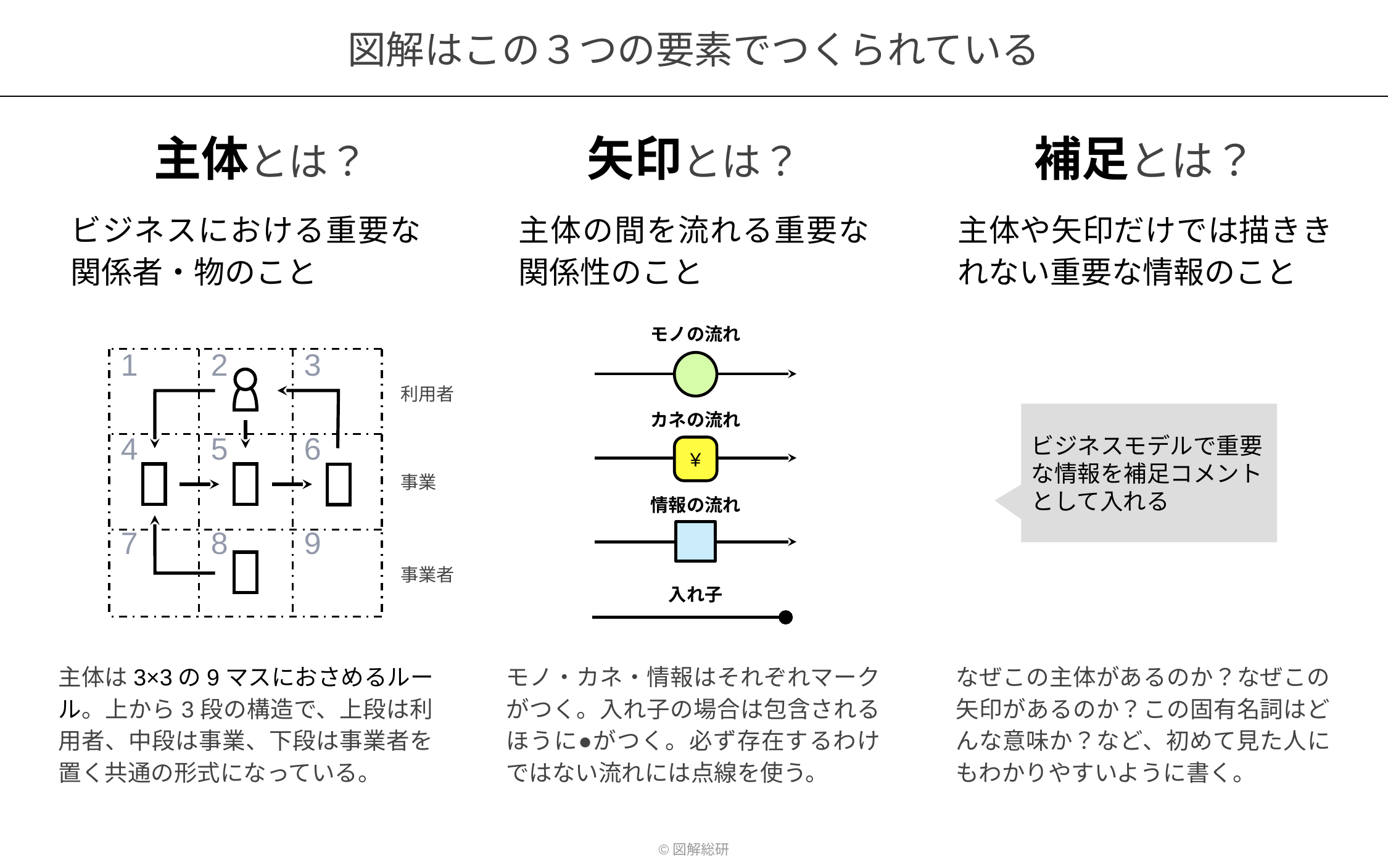

図解はこの３つの要素でつくられている
主体とは？
矢印とは？
補足とは？
ビジネスにおける重要な関係者・物のこと
主体の間を流れる重要な関係性のこと
主体や矢印だけでは描ききれない重要な情報のこと
モノの流れ
1
2
3

利用者

カネの流れ

4
5
6
ビジネスモデルで重要な情報を補足コメントとして入れる
¥

事業
情報の流れ
7
8
9

事業者
入れ子
モノ・カネ・情報はそれぞれマークがつく。入れ子の場合は包含されるほうに●がつく。必ず存在するわけではない流れには点線を使う。
主体は3×3の9マスにおさめるルール。上から3段の構造で、上段は利用者、中段は事業、下段は事業者を置く共通の形式になっている。
なぜこの主体があるのか？なぜこの矢印があるのか？この固有名詞はどんな意味か？など、初めて見た人にもわかりやすいように書く。